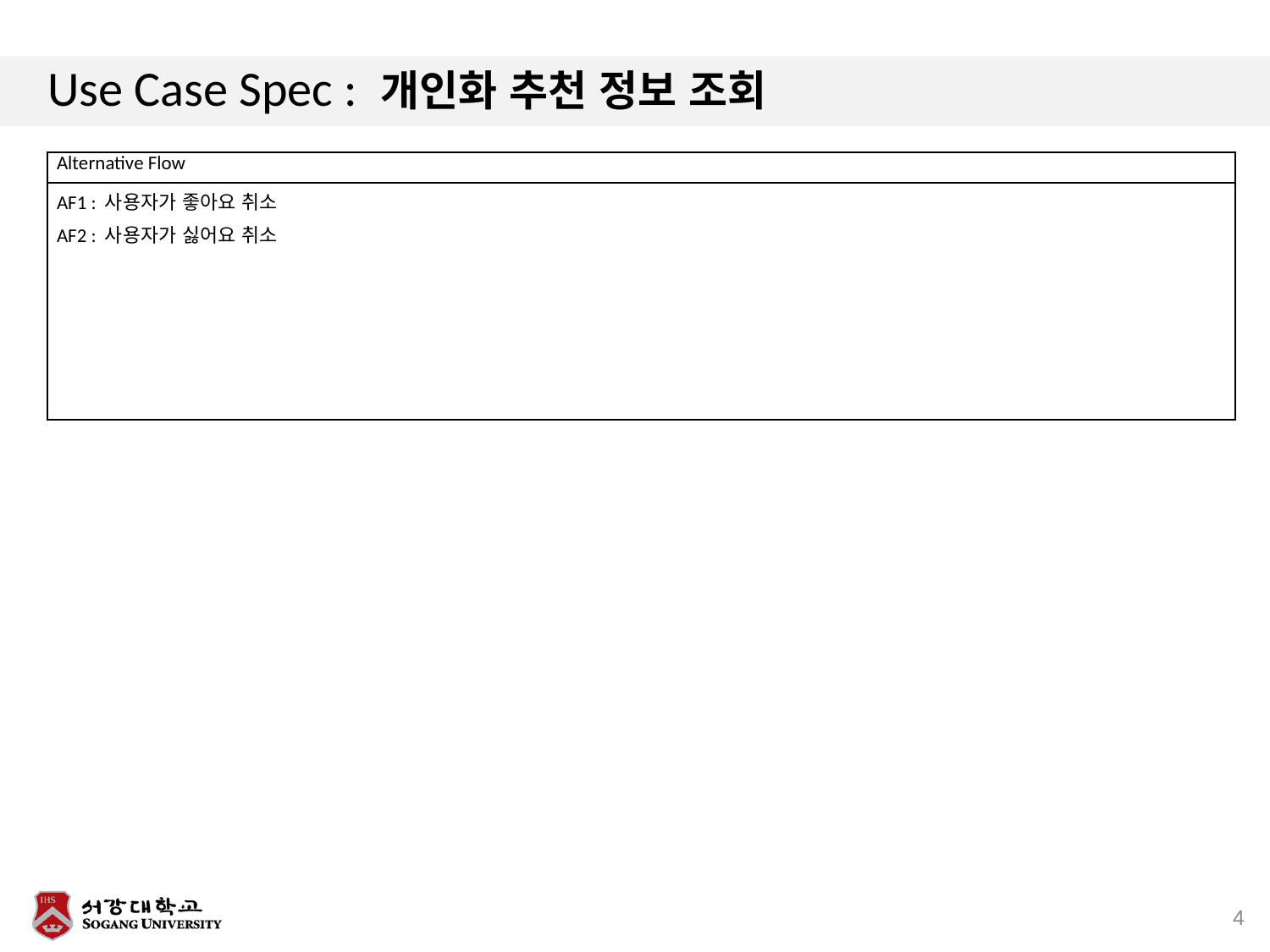

# Use Case Spec : 개인화 추천 정보 조회
| Alternative Flow |
| --- |
| AF1 : 사용자가 좋아요 취소 AF2 : 사용자가 싫어요 취소 |
4